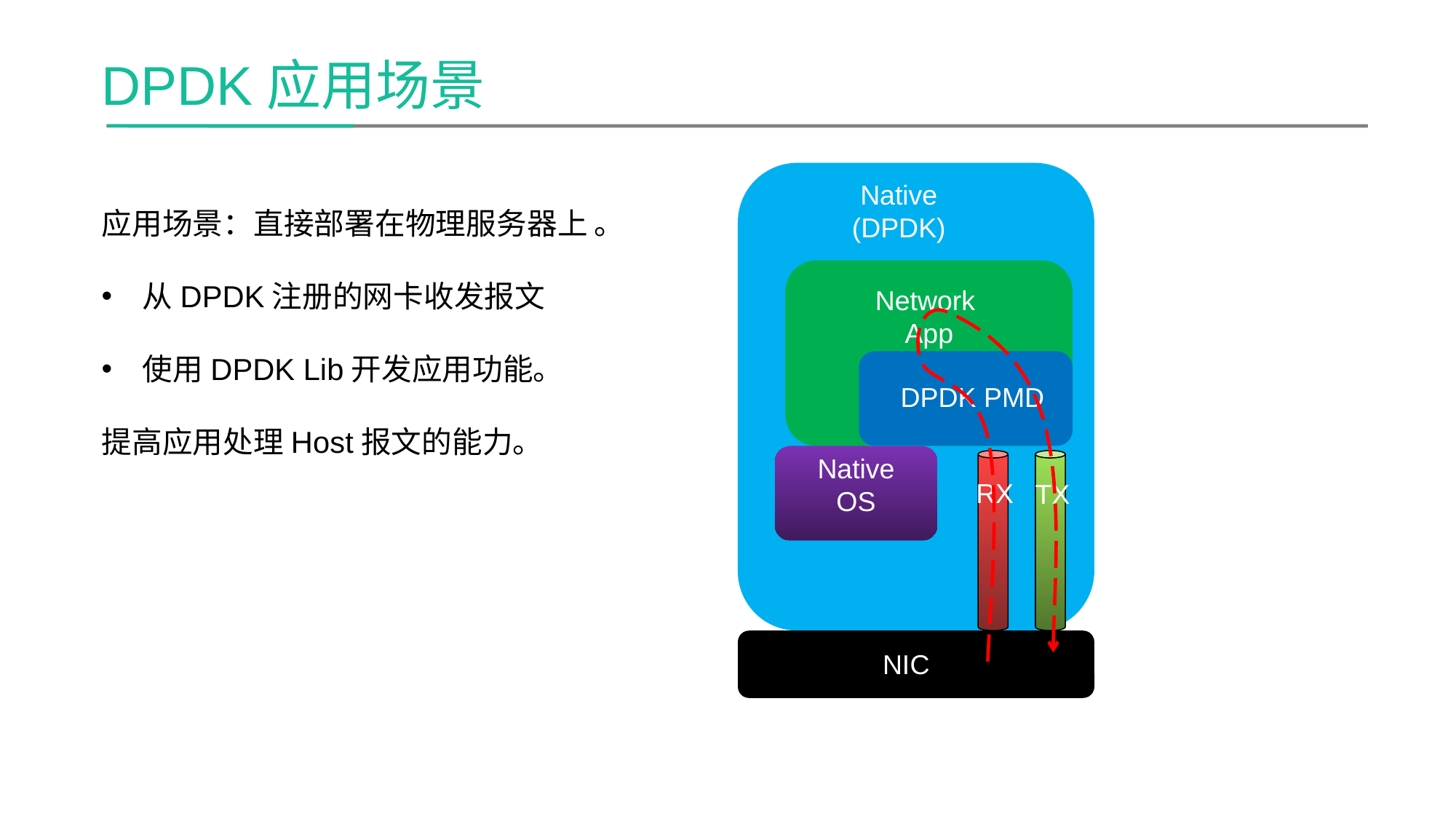

# DPDK应用场景
应用场景：直接部署在物理服务器上 。
从DPDK注册的网卡收发报文
使用DPDK Lib开发应用功能。
提高应用处理Host报文的能力。

Native
(DPDK)

Network
App

DPDK PMD

Native
OS

RX

TX

NIC